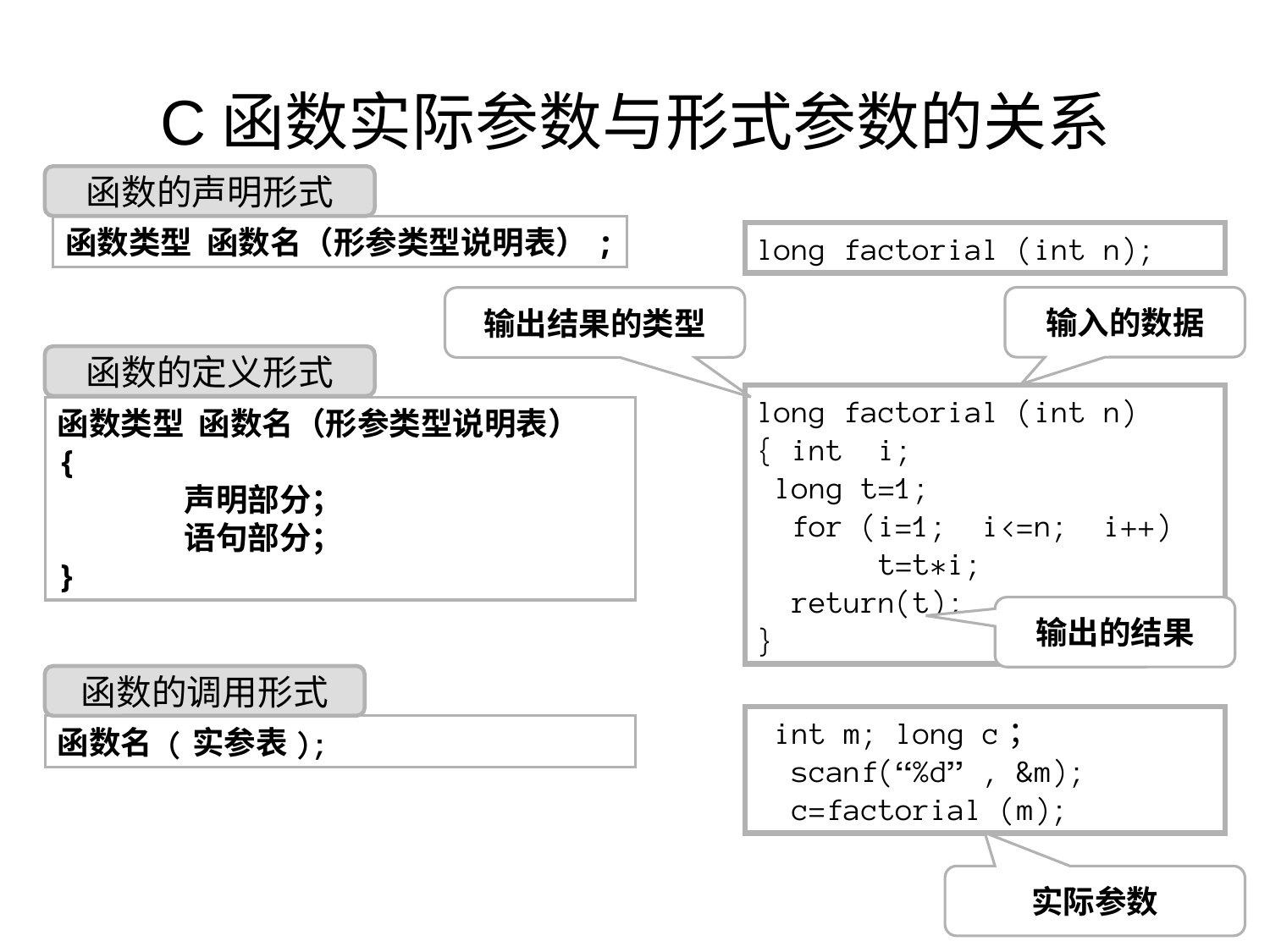

# C函数实际参数与形式参数的关系
 有关函数的概念
函数的声明形式
函数类型  函数名（形参类型说明表）;
long factorial (int n);
输入的数据
输出结果的类型
函数的定义形式
long factorial (int n)
{ int  i;
 long t=1;
  for (i=1;  i<=n;  i++)
       t=t*i;
  return(t);
}
函数类型  函数名（形参类型说明表）
{
	声明部分；
	语句部分；
}
输出的结果
函数的调用形式
 int m; long c；
  scanf(“%d” , &m);
  c=factorial (m);
函数名 (实参表);
实际参数